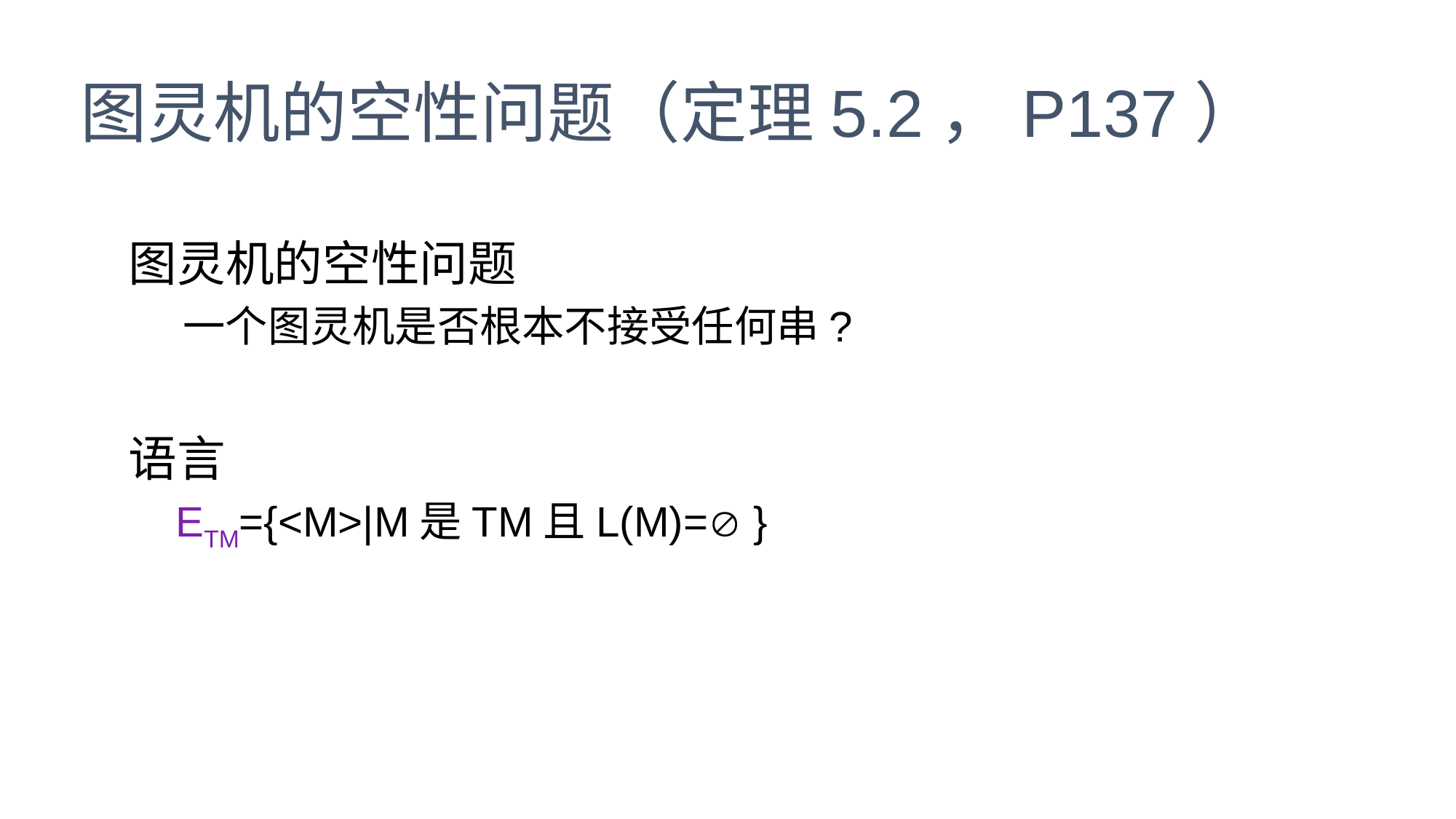

图灵机的空性问题（定理5.2，P137）

图灵机的空性问题
一个图灵机是否根本不接受任何串?

语言
    ETM={<M>|M是TM且L(M)=∅ }
7